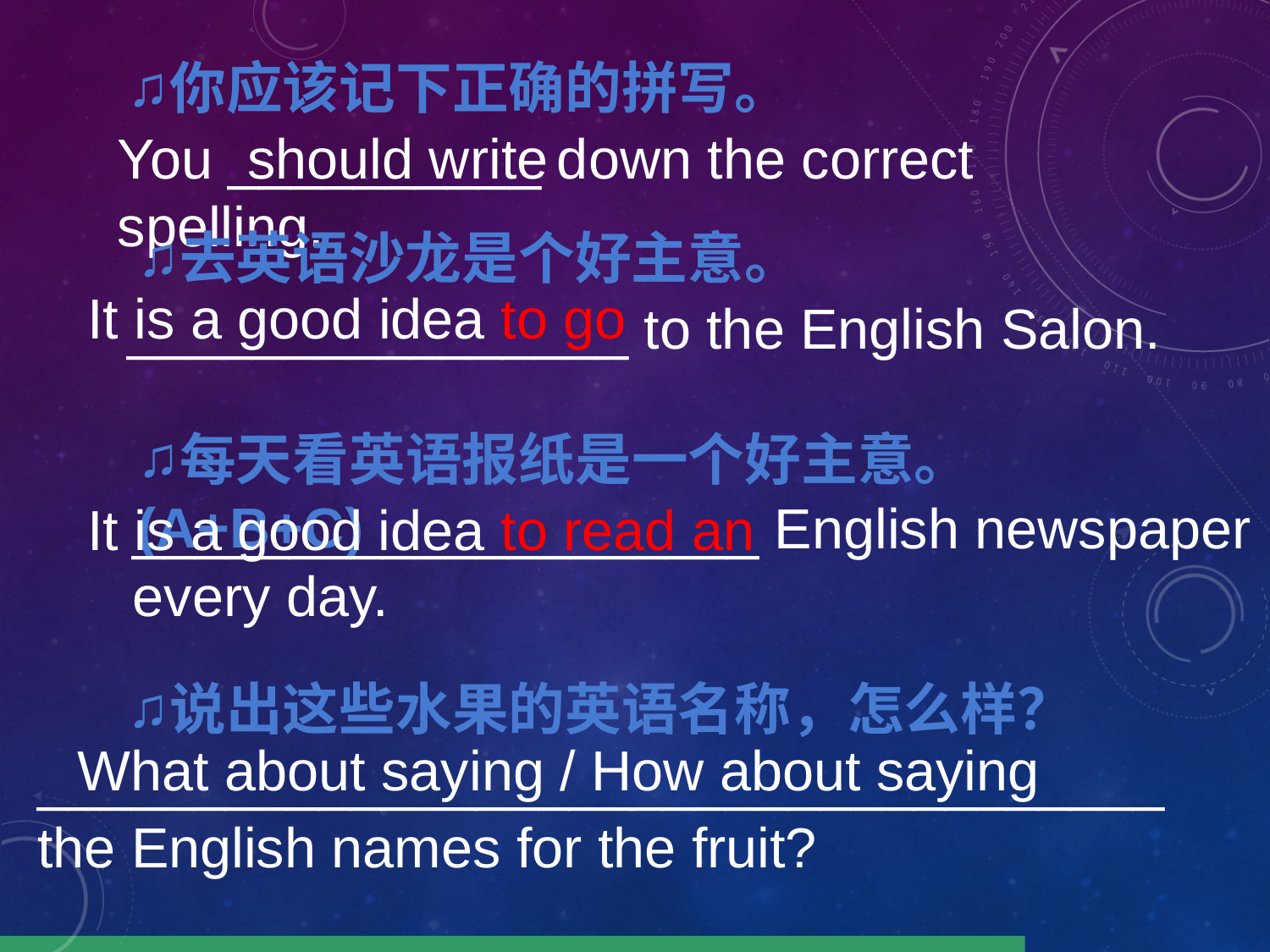

你应该记下正确的拼写。
You __________ down the correct spelling.
should write
去英语沙龙是个好主意。
It is a good idea to go
________________ to the English Salon.
每天看英语报纸是一个好主意。(A+B+C)
____________________ English newspaper every day.
It is a good idea to read an
说出这些水果的英语名称，怎么样？
What about saying / How about saying
____________________________________the English names for the fruit?